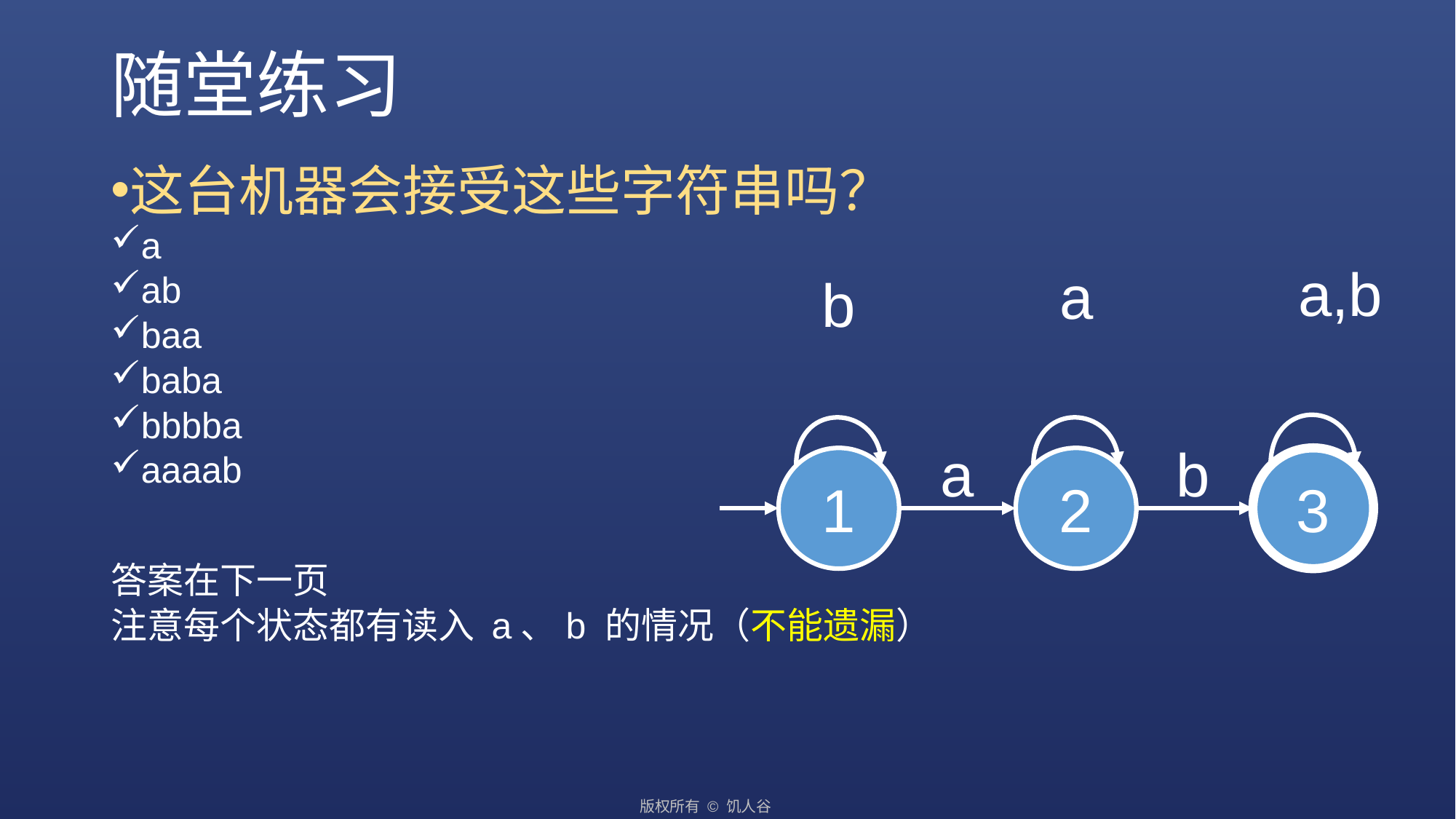

# 随堂练习
这台机器会接受这些字符串吗？
a
ab
baa
baba
bbbba
aaaab

答案在下一页
注意每个状态都有读入 a、b 的情况（不能遗漏）
a,b
a
b
a
b
1
2
3